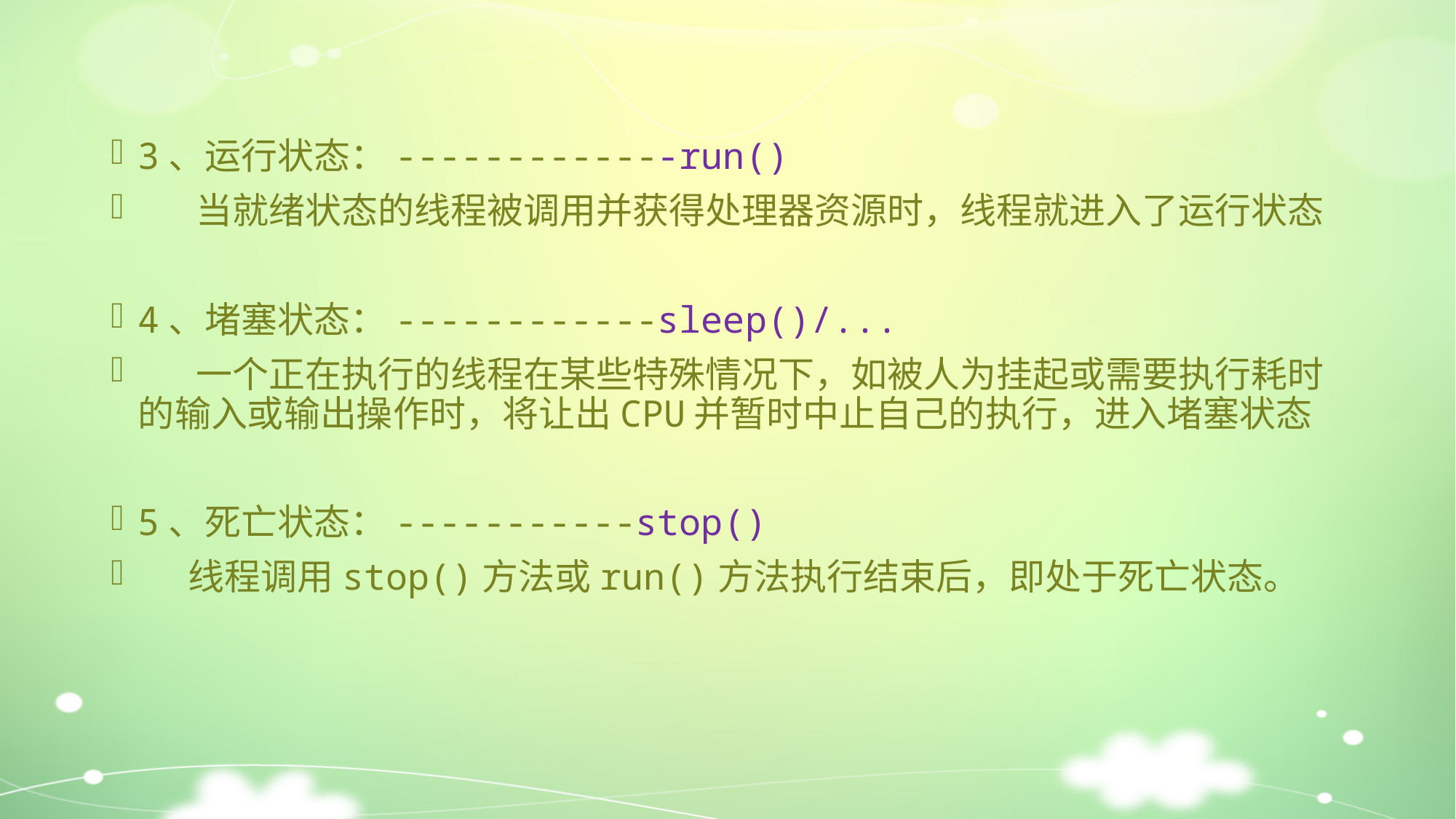

3、运行状态：-------------run()
      当就绪状态的线程被调用并获得处理器资源时，线程就进入了运行状态

4、堵塞状态：------------sleep()/...
      一个正在执行的线程在某些特殊情况下，如被人为挂起或需要执行耗时的输入或输出操作时，将让出CPU并暂时中止自己的执行，进入堵塞状态

5、死亡状态：-----------stop()
     线程调用stop()方法或run()方法执行结束后，即处于死亡状态。